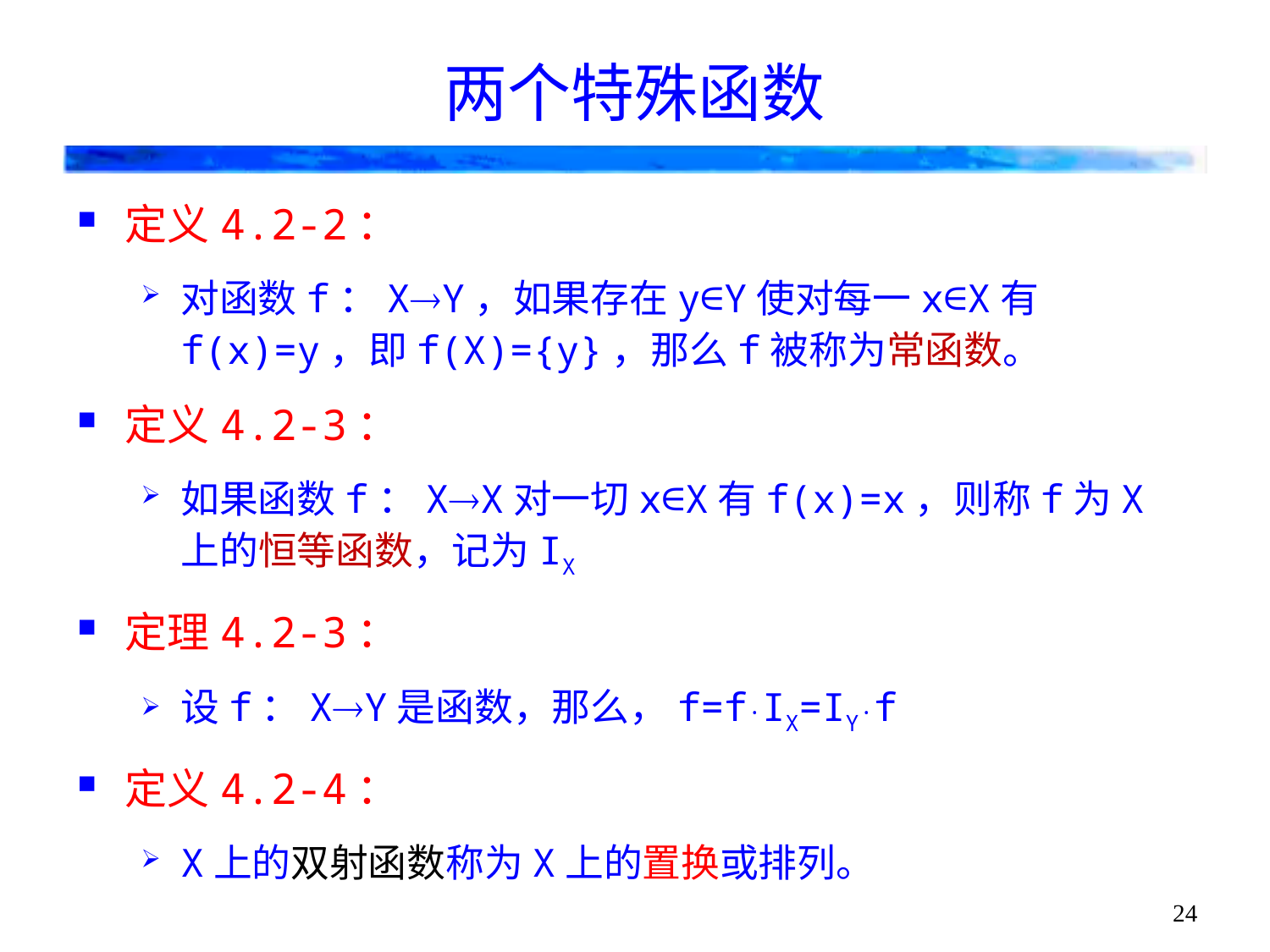

# 两个特殊函数
定义4.2-2：
对函数f：X→Y，如果存在y∈Y使对每一x∈X有f(x)=y，即f(X)={y}，那么f被称为常函数。
定义4.2-3：
如果函数f：X→X对一切x∈X有f(x)=x，则称f为X上的恒等函数，记为IX
定理4.2-3：
设f：X→Y是函数，那么，f=f·IX=IY·f
定义4.2-4：
X上的双射函数称为X上的置换或排列。
24